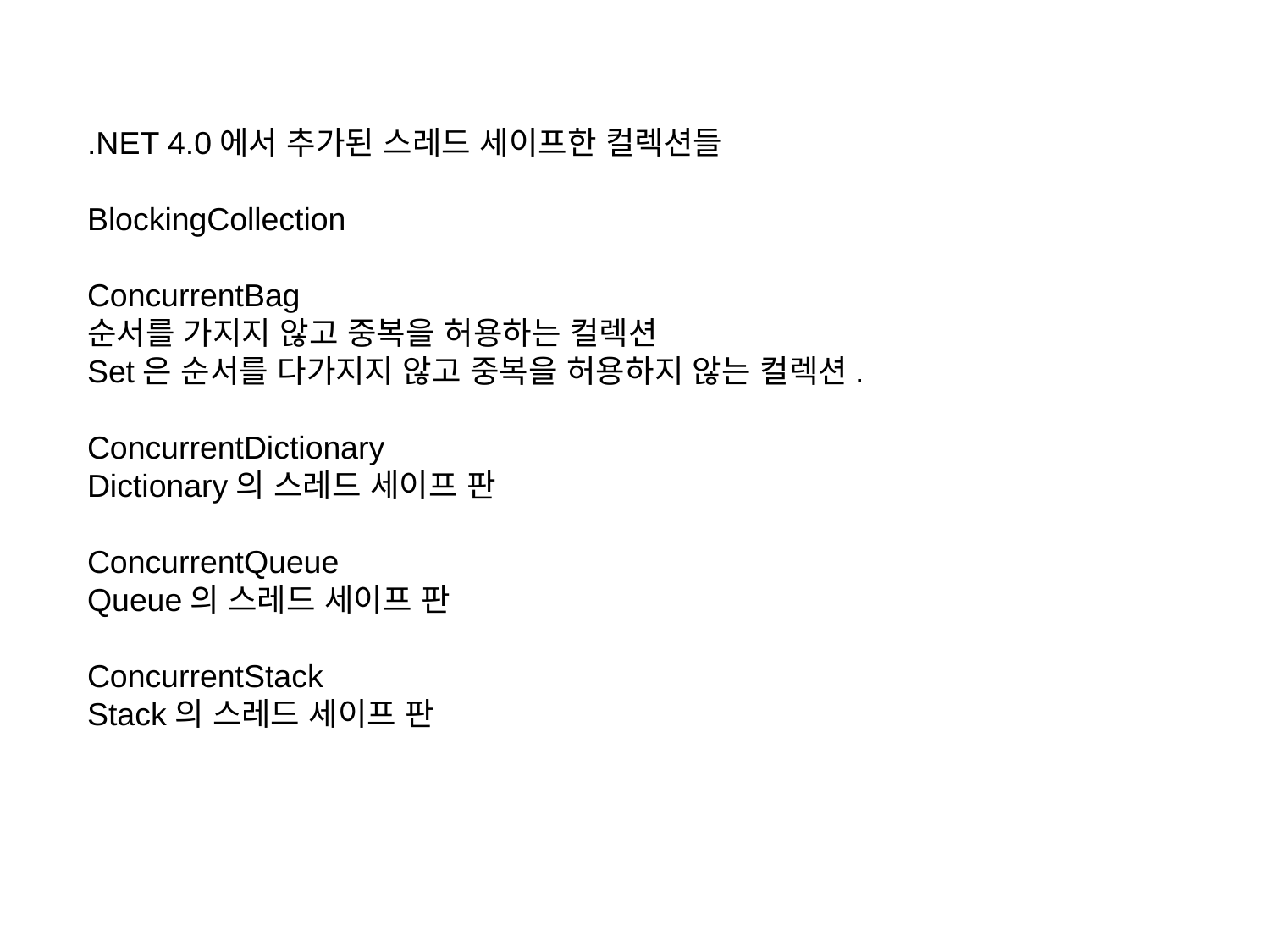

.NET 4.0에서 추가된 스레드 세이프한 컬렉션들

BlockingCollection

ConcurrentBag
순서를 가지지 않고 중복을 허용하는 컬렉션
Set은 순서를 다가지지 않고 중복을 허용하지 않는 컬렉션.

ConcurrentDictionary
Dictionary의 스레드 세이프 판
ConcurrentQueue
Queue의 스레드 세이프 판
ConcurrentStack
Stack의 스레드 세이프 판